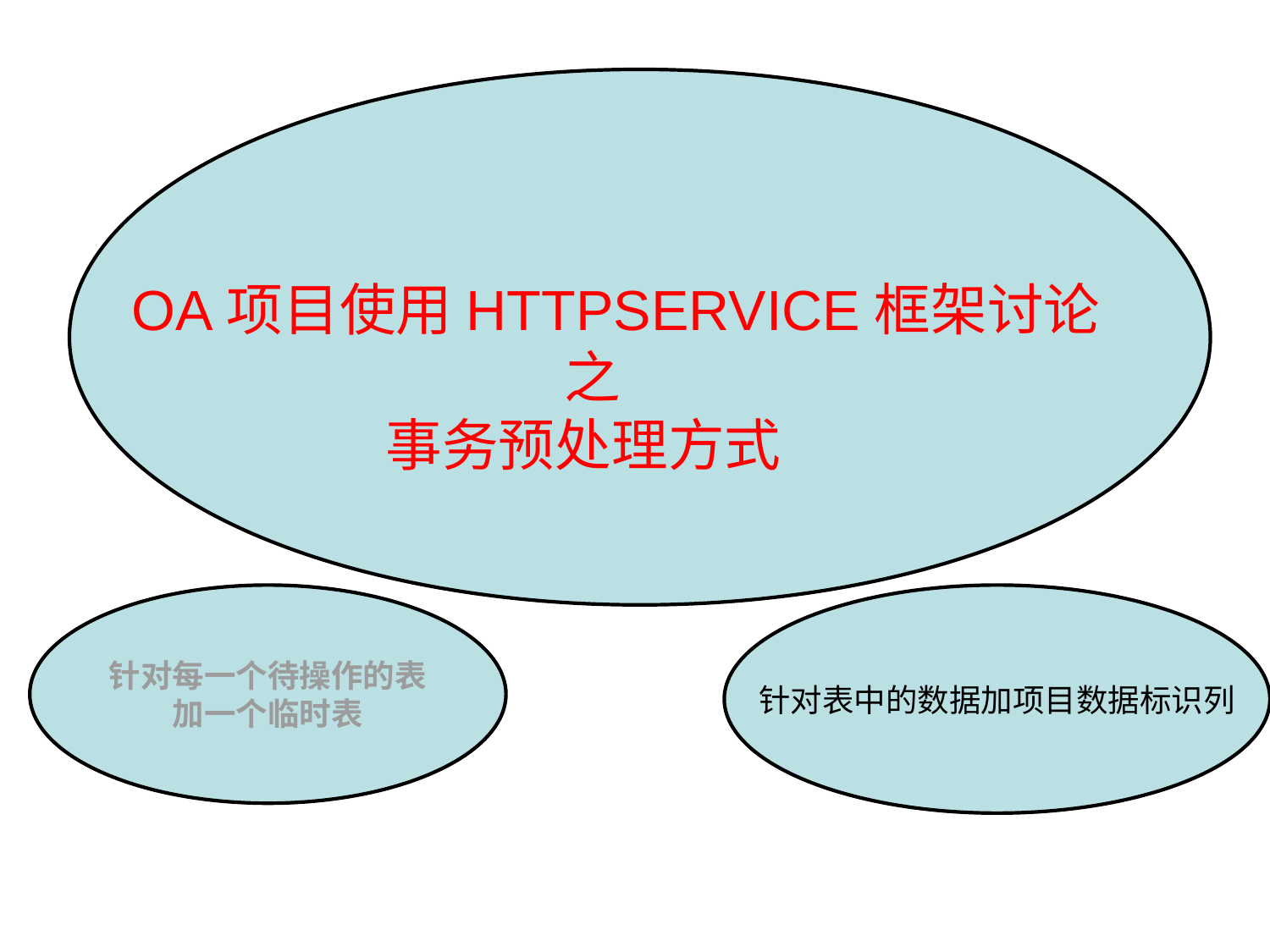

OA项目使用HTTPSERVICE框架讨论
			   之
		事务预处理方式
针对每一个待操作的表
加一个临时表
针对表中的数据加项目数据标识列